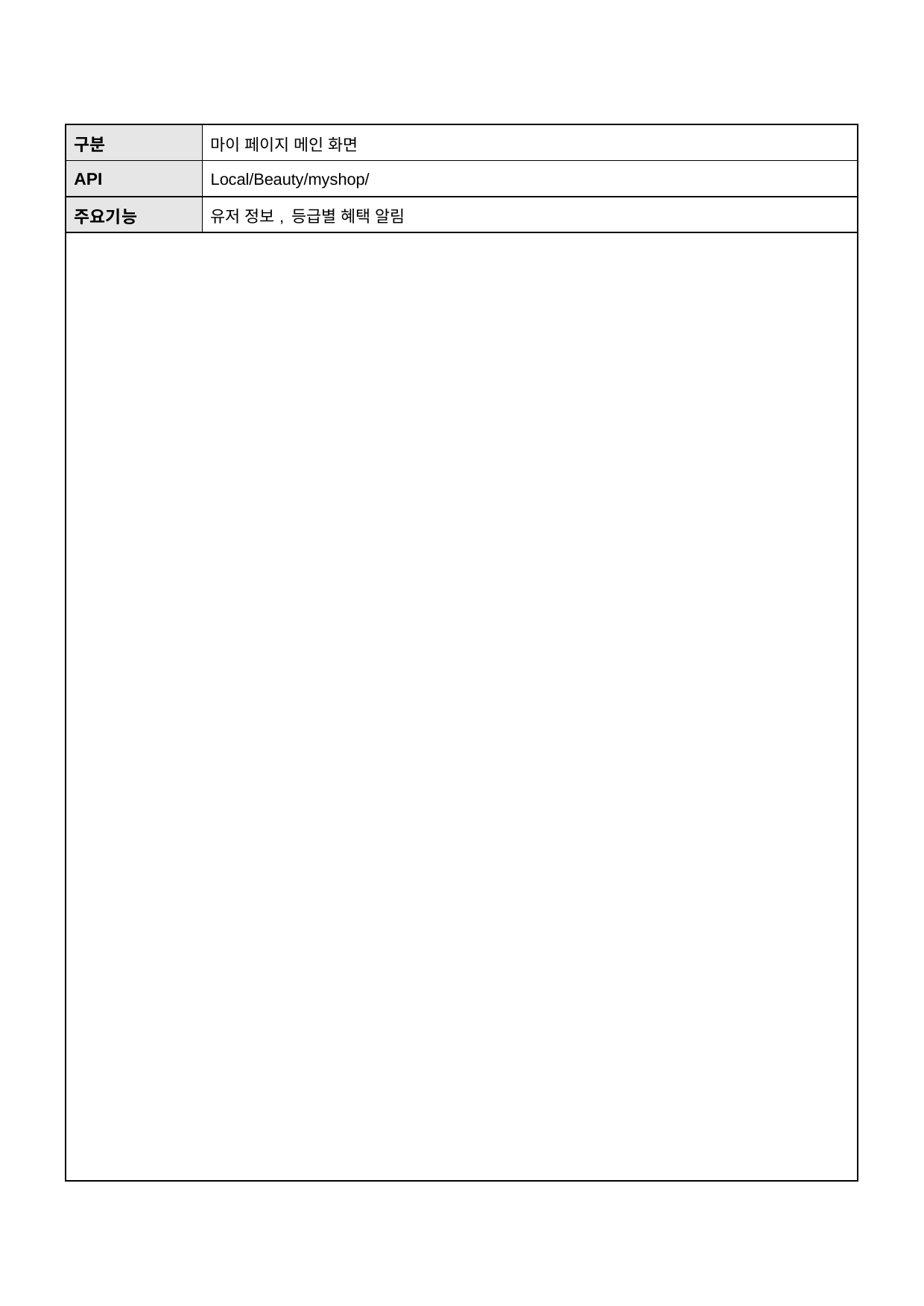

-
-
-
위 모든 API 출력화면 첨부하기
주요기능 간략히 작성하기
아래 내용 참고
| 구분 | 마이 페이지 메인 화면 |
| --- | --- |
| API | Local/Beauty/myshop/ |
| 주요기능 | 유저 정보, 등급별 혜택 알림 |
|  |  |